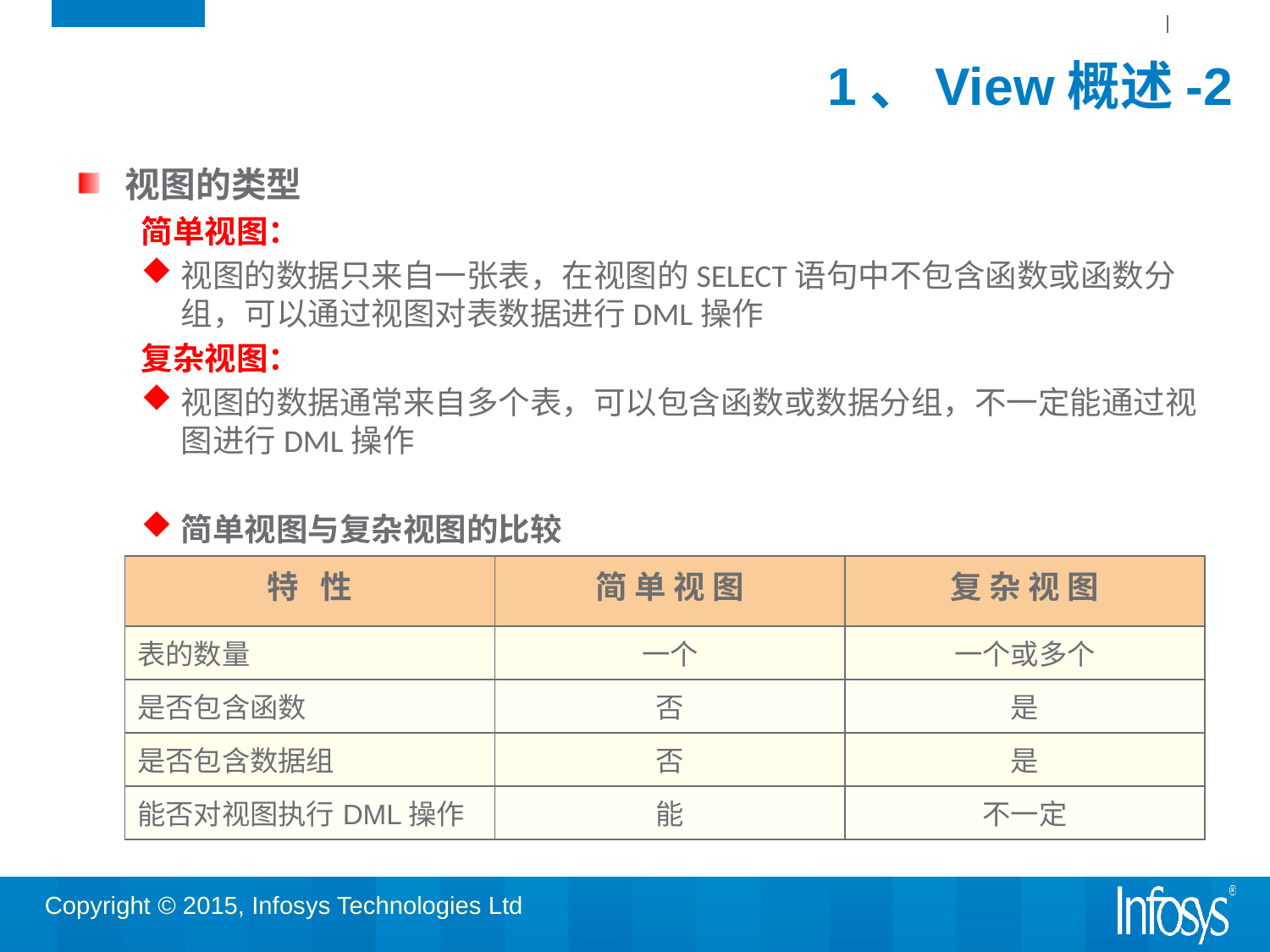

# 1、View概述-2
视图的类型
简单视图：
视图的数据只来自一张表，在视图的SELECT语句中不包含函数或函数分组，可以通过视图对表数据进行DML操作
复杂视图：
视图的数据通常来自多个表，可以包含函数或数据分组，不一定能通过视图进行DML操作

简单视图与复杂视图的比较
| 特 性 | 简 单 视 图 | 复 杂 视 图 |
| --- | --- | --- |
| 表的数量 | 一个 | 一个或多个 |
| 是否包含函数 | 否 | 是 |
| 是否包含数据组 | 否 | 是 |
| 能否对视图执行DML操作 | 能 | 不一定 |